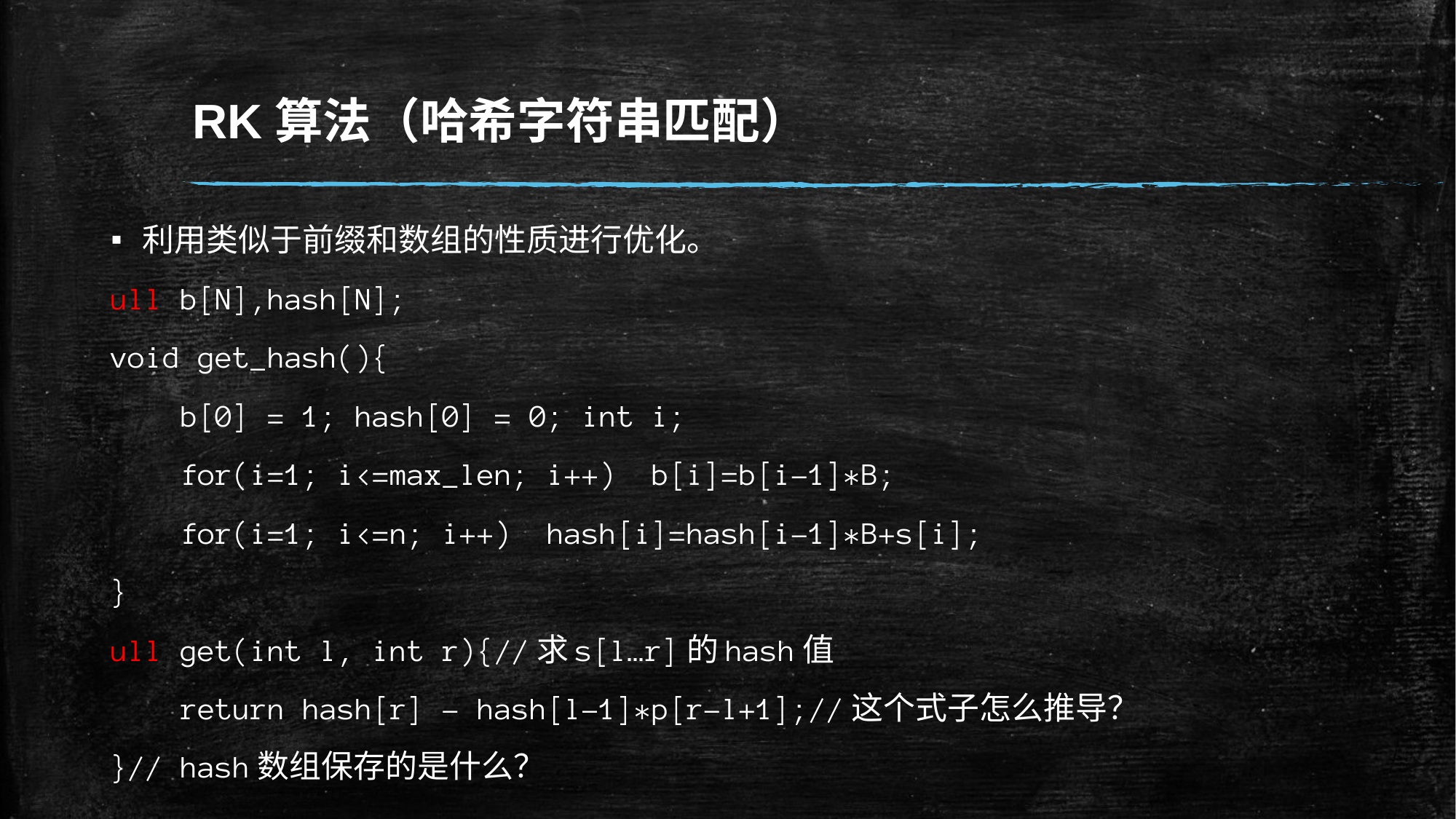

# RK算法（哈希字符串匹配）
利用类似于前缀和数组的性质进行优化。
ull b[N],hash[N];
void get_hash(){
    b[0] = 1; hash[0] = 0; int i;
    for(i=1; i<=max_len; i++)  b[i]=b[i-1]*B;
    for(i=1; i<=n; i++)  hash[i]=hash[i-1]*B+s[i];
}
ull get(int l, int r){//求s[l…r]的hash值
    return hash[r] - hash[l-1]*p[r-l+1];//这个式子怎么推导？
}// hash数组保存的是什么？